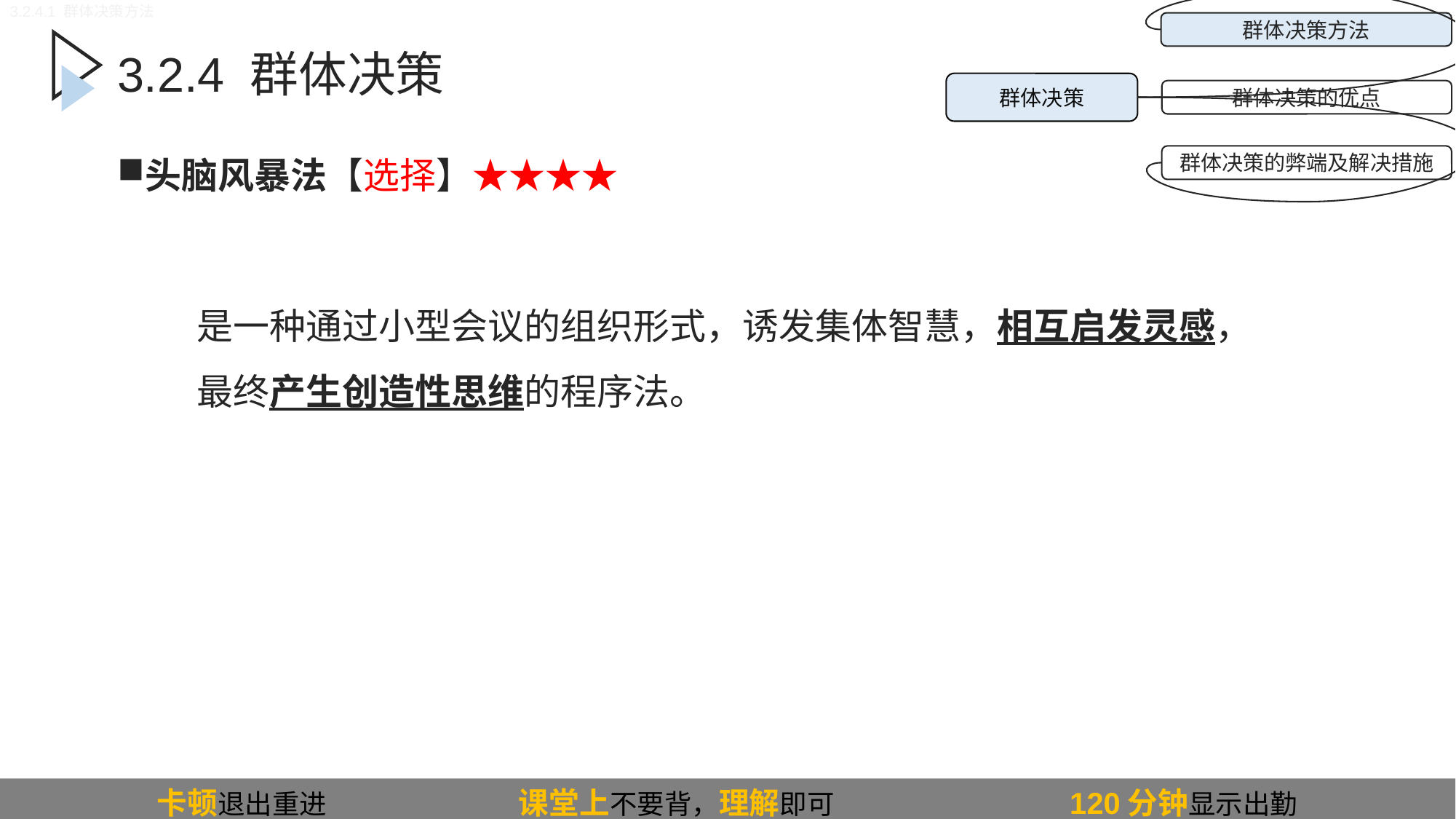

3.2.4.1 群体决策方法
群体决策方法
群体决策
群体决策的优点
群体决策的弊端及解决措施
3.2.4 群体决策
# 头脑风暴法【选择】★★★★
是一种通过小型会议的组织形式，诱发集体智慧，相互启发灵感，最终产生创造性思维的程序法。